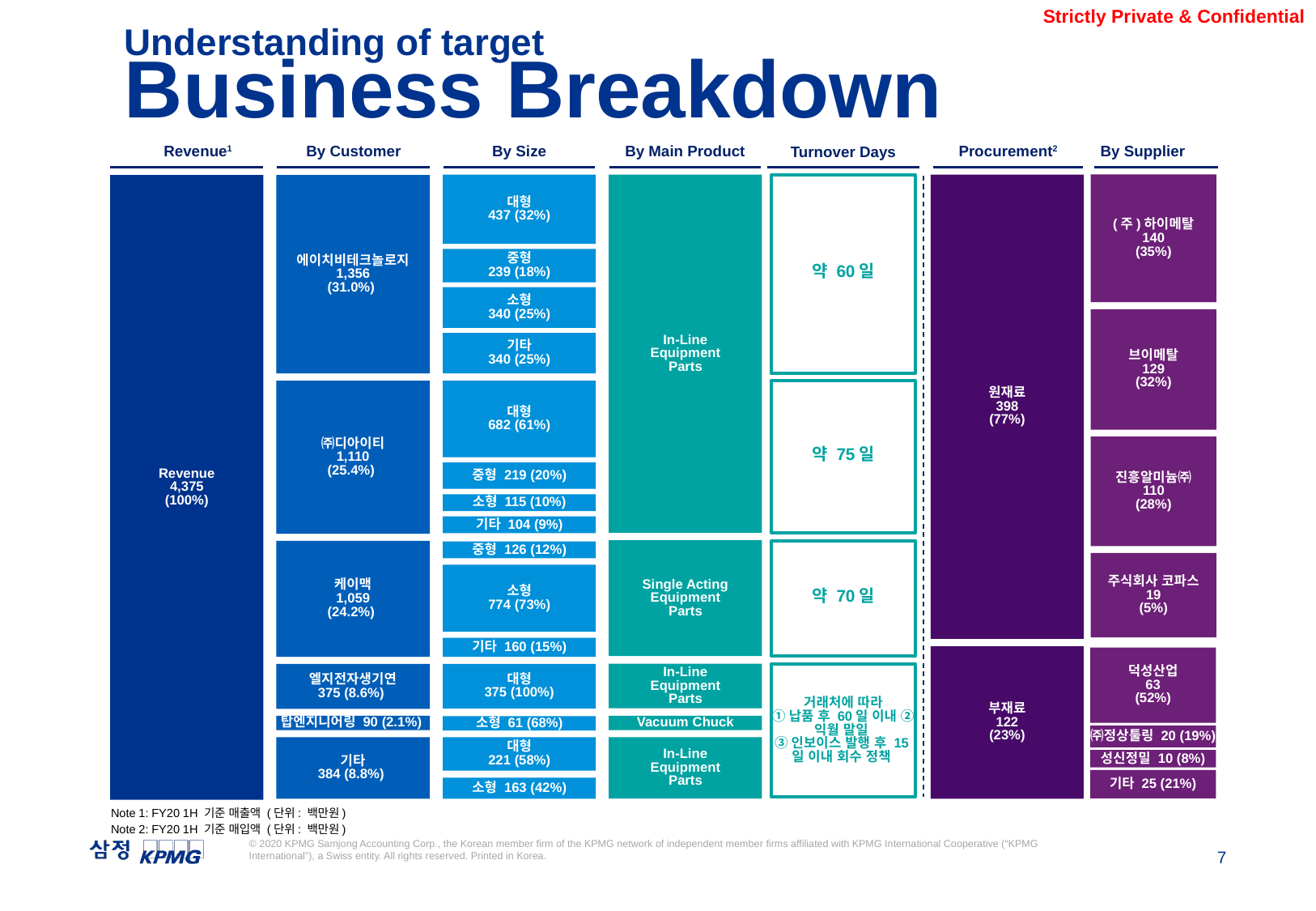

Understanding of target
Business Breakdown
By Size
By Main Product
Turnover Days
Revenue1
By Customer
Procurement2
By Supplier
원재료
398
(77%)
(주)하이메탈
140
(35%)
In-Line
Equipment
Parts
대형
437 (32%)
약 60일
에이치비테크놀로지
1,356
(31.0%)
Revenue
4,375
(100%)
중형
239 (18%)
소형
340 (25%)
브이메탈
129
(32%)
기타
340 (25%)
㈜디아이티
1,110
(25.4%)
대형
682 (61%)
약 75일
진흥알미늄㈜
110
(28%)
중형 219 (20%)
소형 115 (10%)
기타 104 (9%)
Single Acting
Equipment
Parts
케이맥
1,059
(24.2%)
약 70일
중형 126 (12%)
주식회사 코파스
19
(5%)
소형
774 (73%)
기타 160 (15%)
부재료
122
(23%)
덕성산업
63
(52%)
In-Line
Equipment
Parts
거래처에 따라
①납품 후 60일 이내 ②익월 말일
③인보이스 발행 후 15일 이내 회수 정책
엘지전자생기연
375 (8.6%)
대형
375 (100%)
탑엔지니어링 90 (2.1%)
Vacuum Chuck
소형 61 (68%)
㈜정상툴링 20 (19%)
기타
384 (8.8%)
대형
221 (58%)
In-Line
Equipment
Parts
성신정밀 10 (8%)
기타 25 (21%)
소형 163 (42%)
Note 1: FY20 1H 기준 매출액 (단위: 백만원)
Note 2: FY20 1H 기준 매입액 (단위: 백만원)